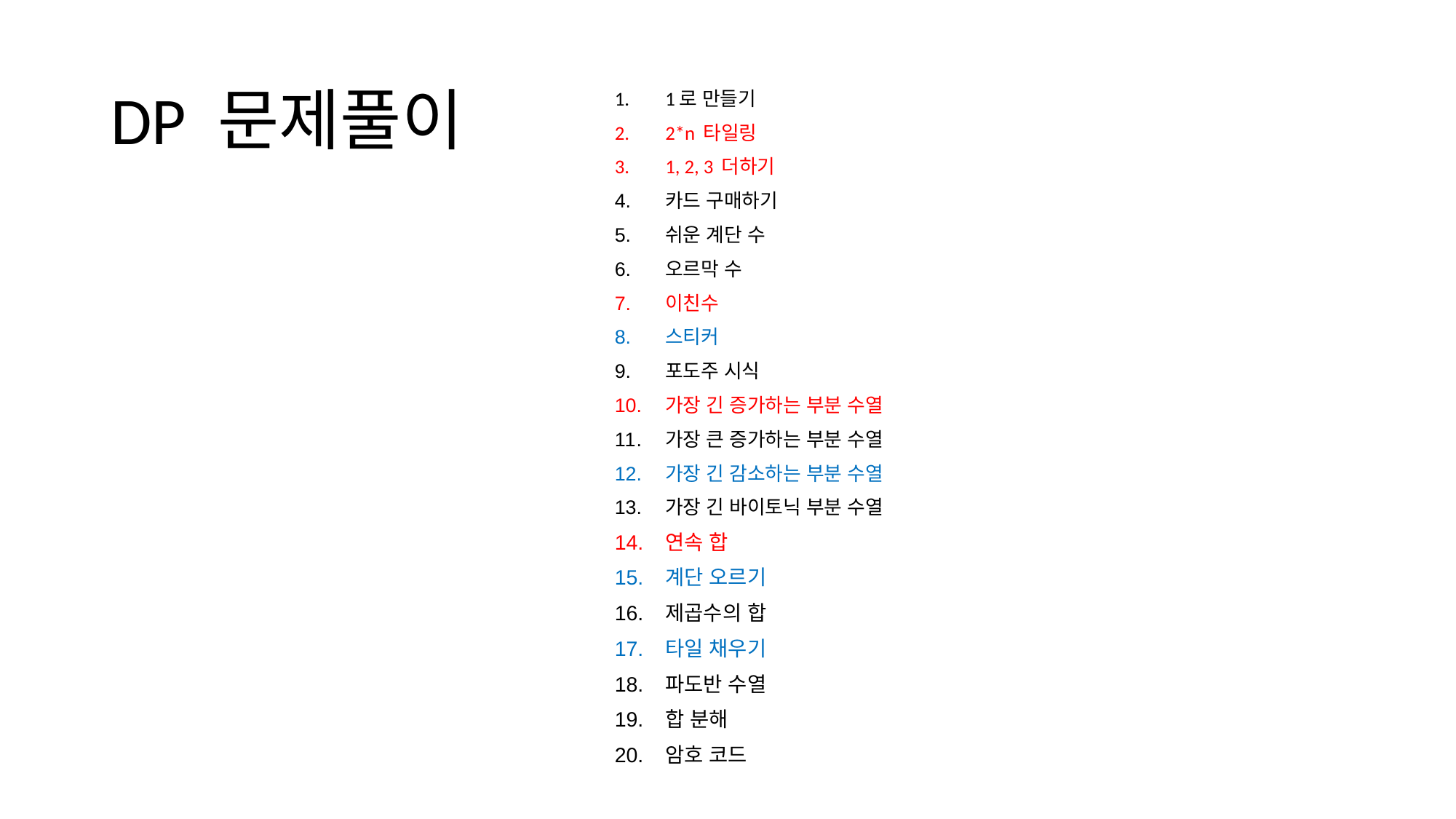

# DP 문제풀이
1로 만들기
2*n 타일링
1, 2, 3 더하기
카드 구매하기
쉬운 계단 수
오르막 수
이친수
스티커
포도주 시식
가장 긴 증가하는 부분 수열
가장 큰 증가하는 부분 수열
가장 긴 감소하는 부분 수열
가장 긴 바이토닉 부분 수열
연속 합
계단 오르기
제곱수의 합
타일 채우기
파도반 수열
합 분해
암호 코드